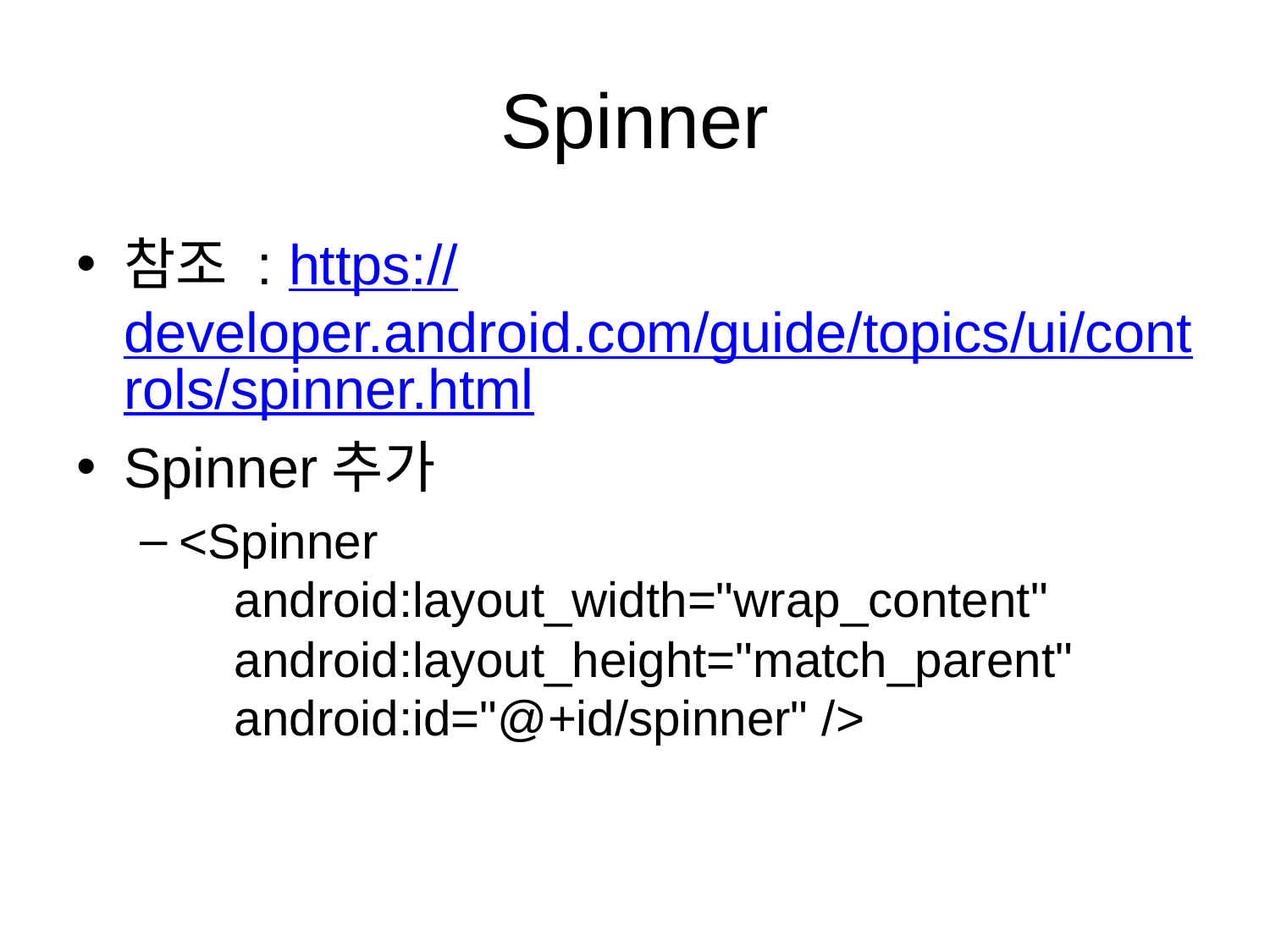

# Spinner
참조 : https://developer.android.com/guide/topics/ui/controls/spinner.html
Spinner추가
<Spinner
    android:layout_width="wrap_content"
    android:layout_height="match_parent"
    android:id="@+id/spinner" />